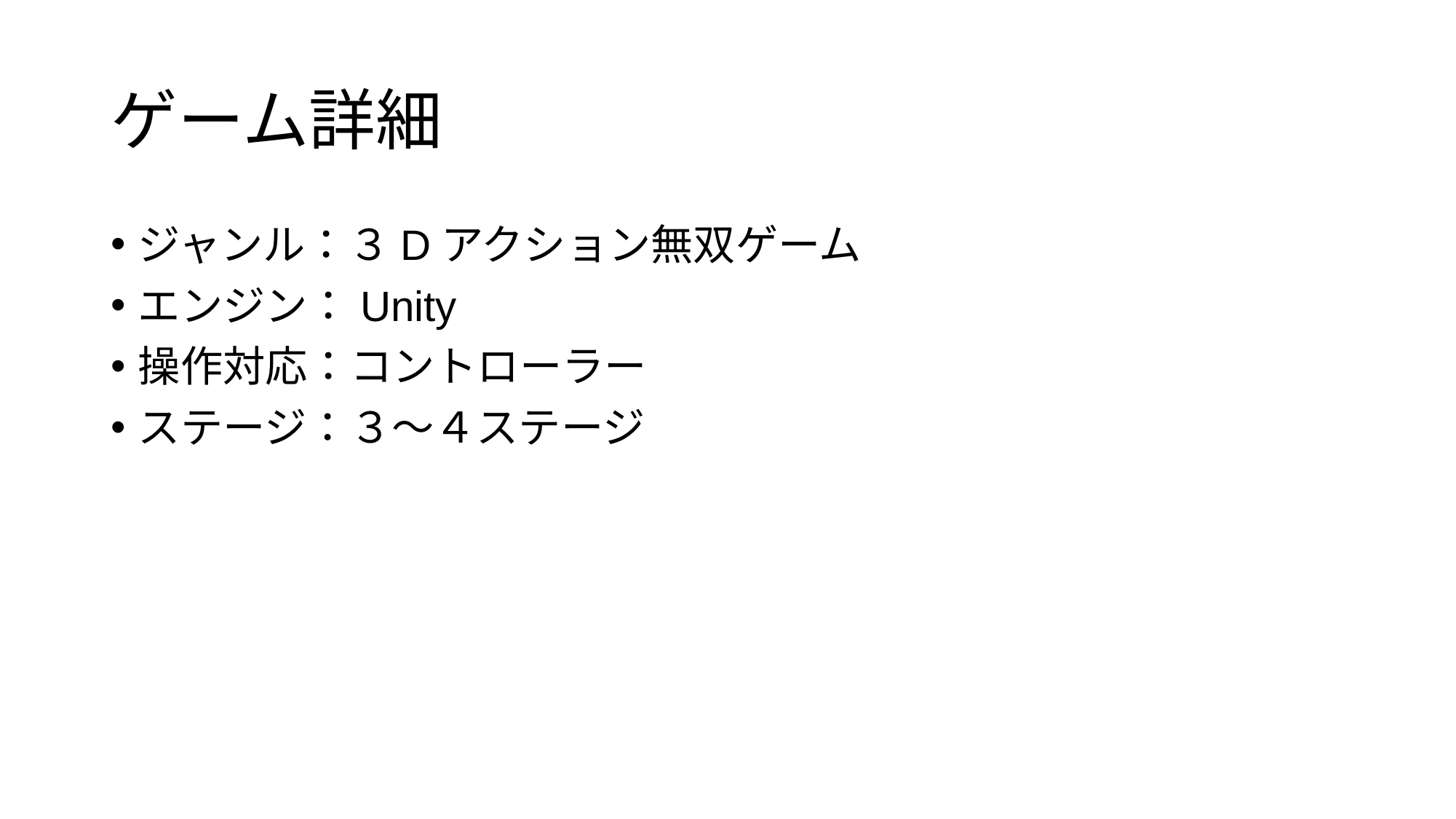

# ゲーム詳細
ジャンル：３Dアクション無双ゲーム
エンジン：Unity
操作対応：コントローラー
ステージ：３～４ステージ